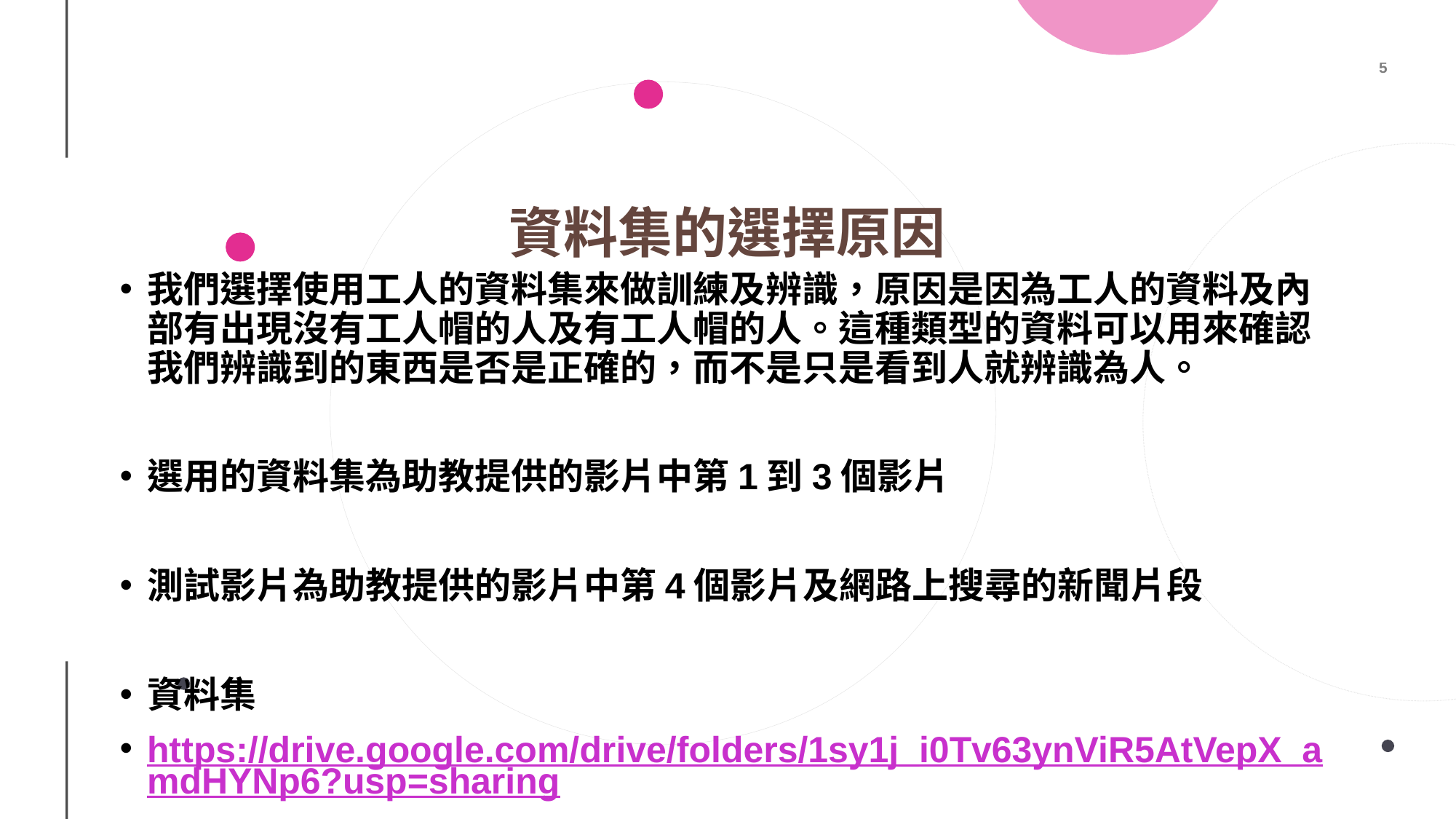

# 資料集的選擇原因

我們選擇使用工人的資料集來做訓練及辨識，原因是因為工人的資料及內部有出現沒有工人帽的人及有工人帽的人。這種類型的資料可以用來確認我們辨識到的東西是否是正確的，而不是只是看到人就辨識為人。

選用的資料集為助教提供的影片中第1到3個影片

測試影片為助教提供的影片中第4個影片及網路上搜尋的新聞片段

資料集
https://drive.google.com/drive/folders/1sy1j_i0Tv63ynViR5AtVepX_amdHYNp6?usp=sharing